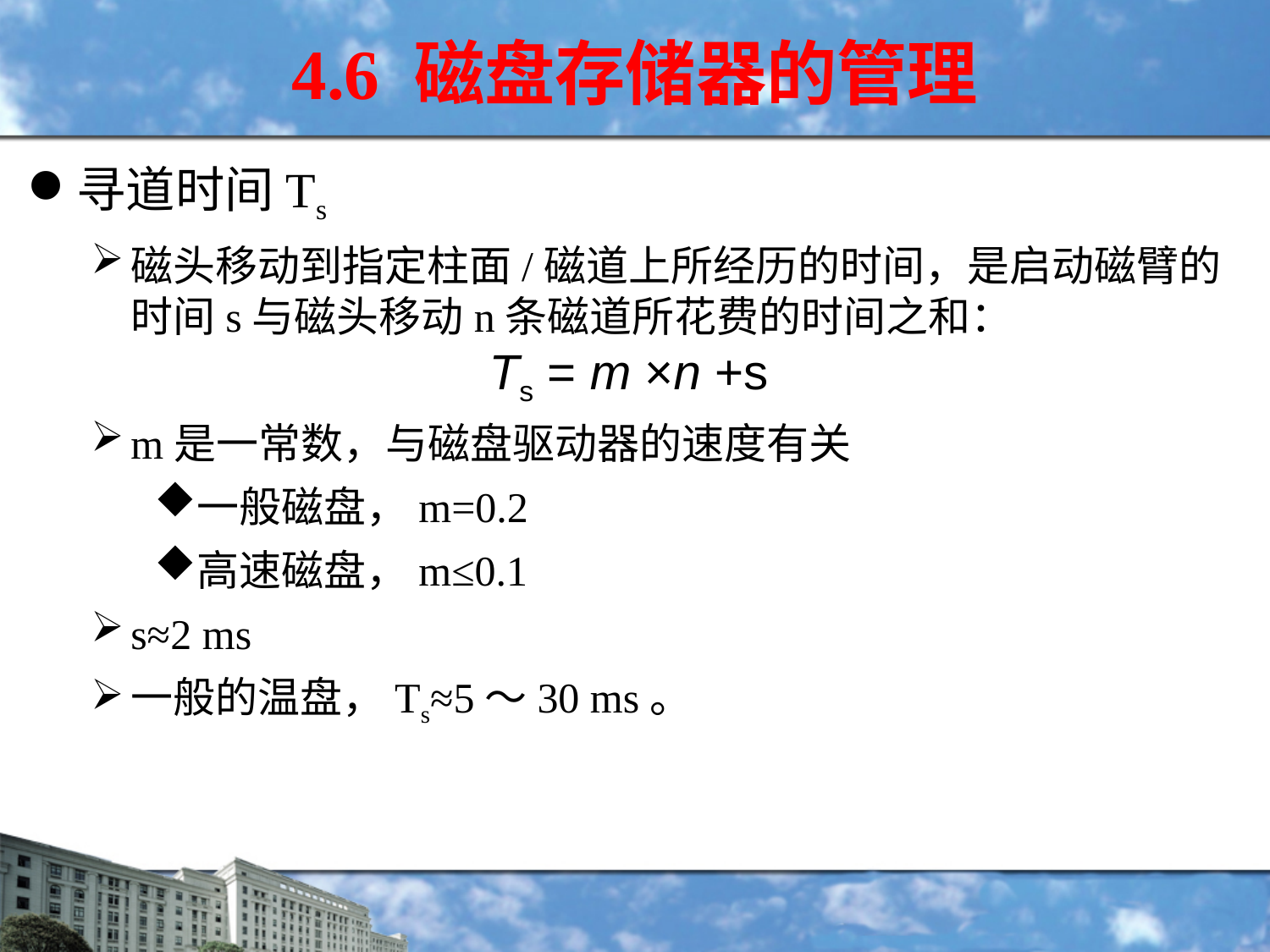

4.6 磁盘存储器的管理
寻道时间Ts
磁头移动到指定柱面/磁道上所经历的时间，是启动磁臂的时间s与磁头移动n条磁道所花费的时间之和：

m是一常数，与磁盘驱动器的速度有关
一般磁盘，m=0.2
高速磁盘，m≤0.1
s≈2 ms
一般的温盘，Ts≈5～30 ms。

Ts = m ×n +s